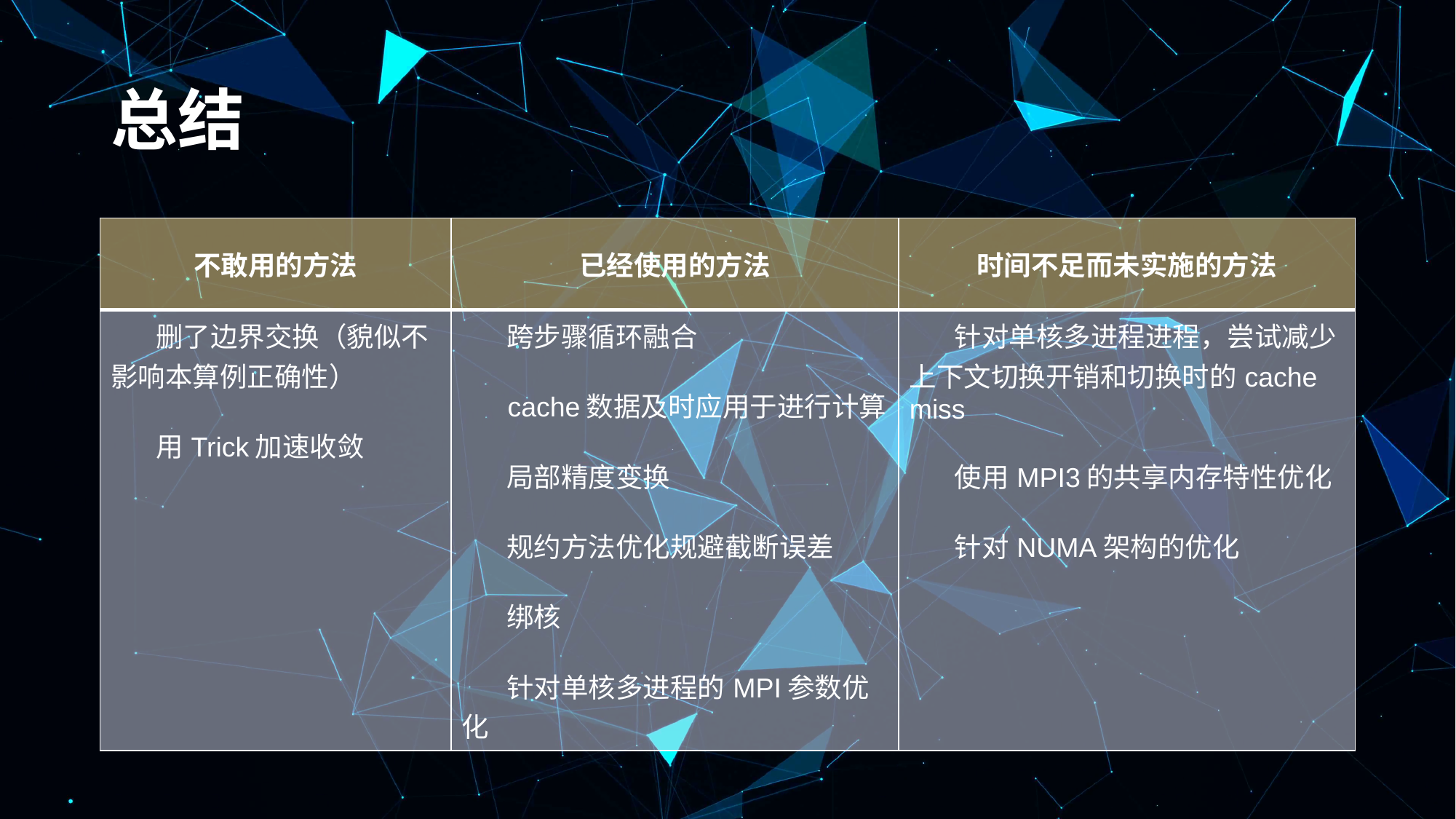

# 总结
| 不敢用的方法 | 已经使用的方法 | 时间不足而未实施的方法 |
| --- | --- | --- |
| 删了边界交换（貌似不影响本算例正确性） 用Trick加速收敛 | 跨步骤循环融合 cache数据及时应用于进行计算 局部精度变换 规约方法优化规避截断误差 绑核 针对单核多进程的MPI参数优化 | 针对单核多进程进程，尝试减少上下文切换开销和切换时的cache miss 使用MPI3的共享内存特性优化 针对NUMA架构的优化 |